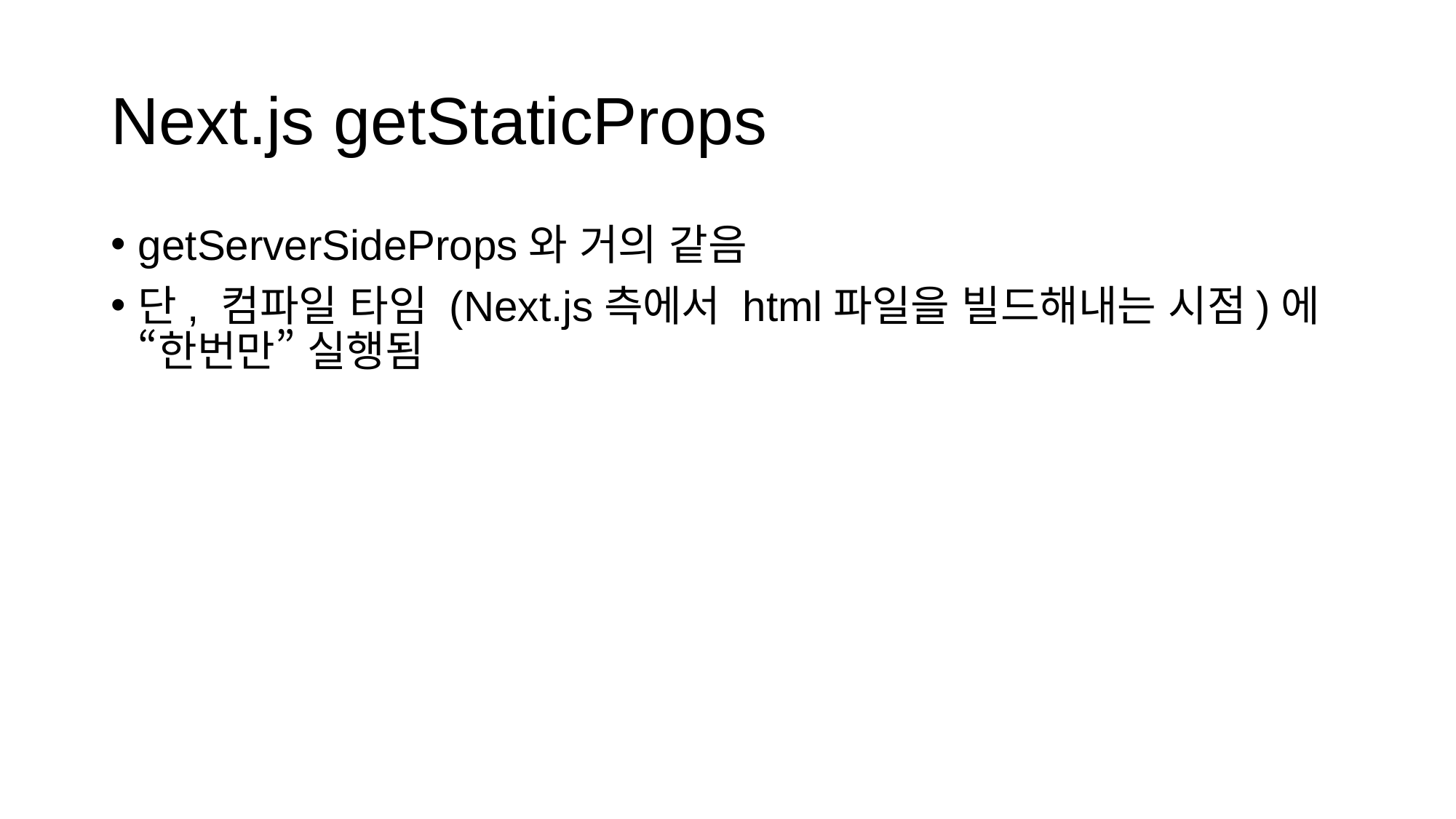

# Next.js getStaticProps
getServerSideProps와 거의 같음
단, 컴파일 타임 (Next.js측에서 html파일을 빌드해내는 시점)에 “한번만” 실행됨